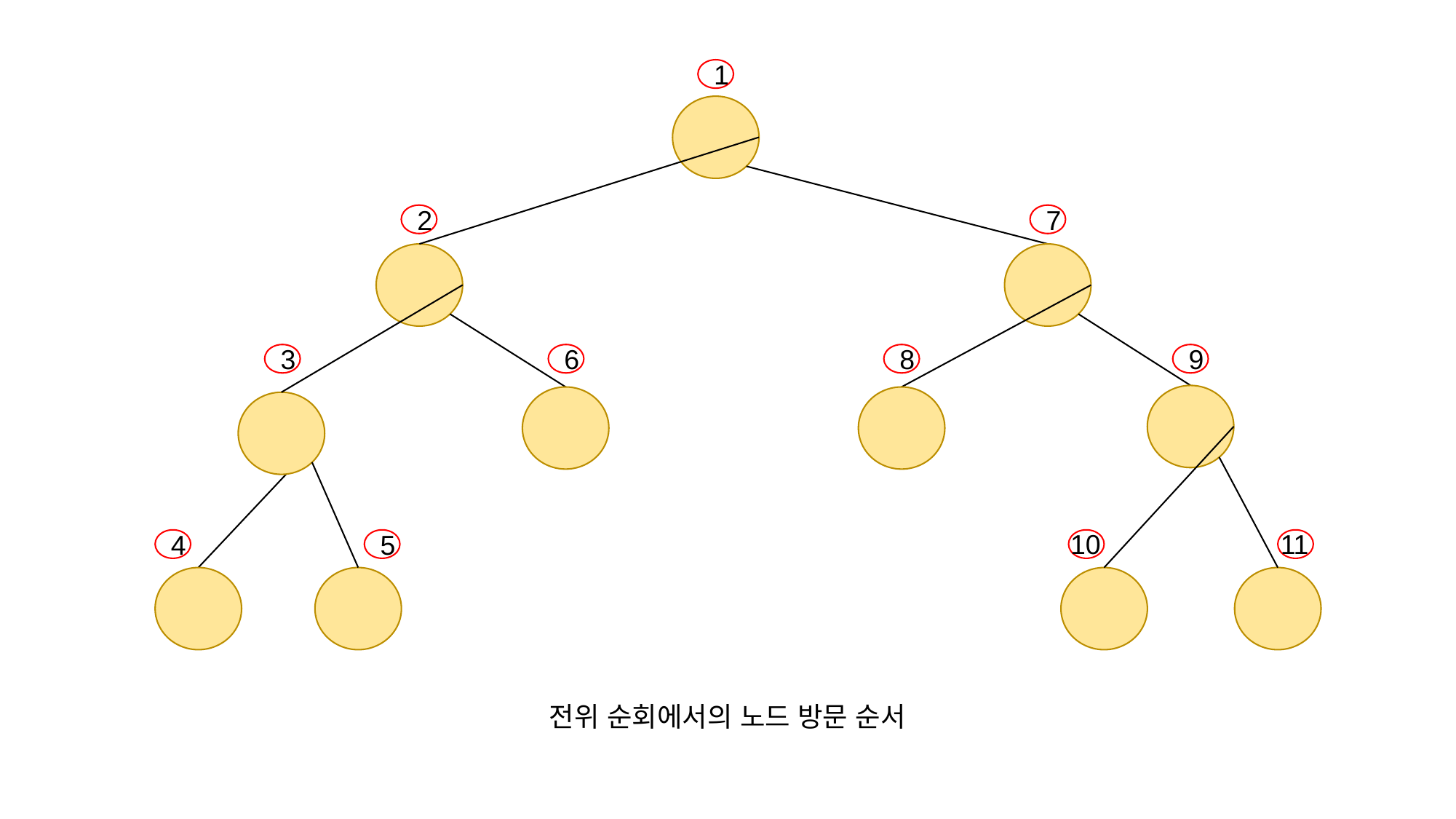

1

2
7

3
6
8
9

10
11
4
5

전위 순회에서의 노드 방문 순서